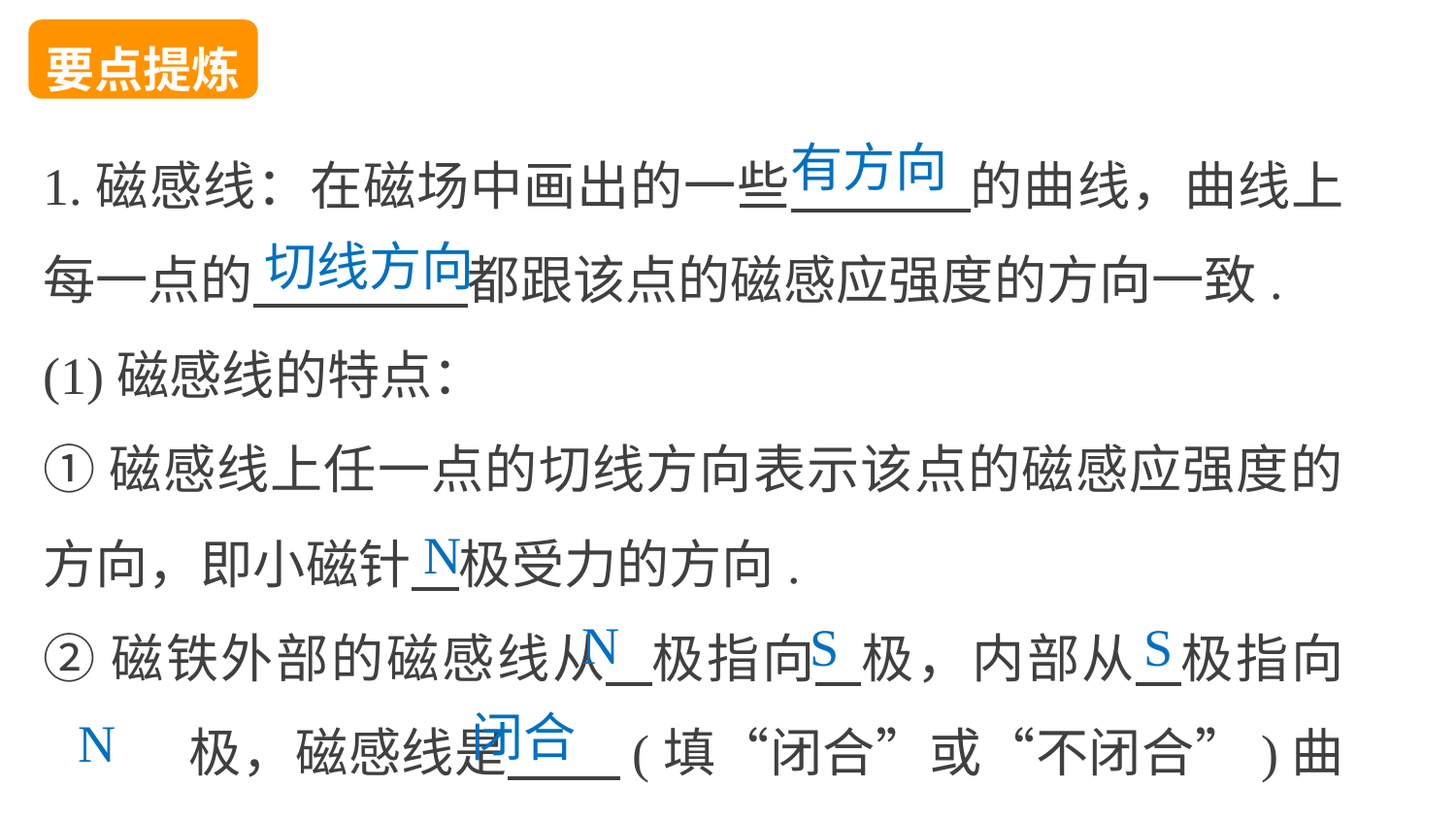

要点提炼
1.磁感线：在磁场中画出的一些              的曲线，曲线上每一点的                  都跟该点的磁感应强度的方向一致.
(1)磁感线的特点：
①磁感线上任一点的切线方向表示该点的磁感应强度的方向，即小磁针    极受力的方向.
②磁铁外部的磁感线从   极指向   极，内部从   极指向	极，磁感线是         (填“闭合”或“不闭合”)曲线.
有方向
切线方向
N
N
S
S
闭合
N